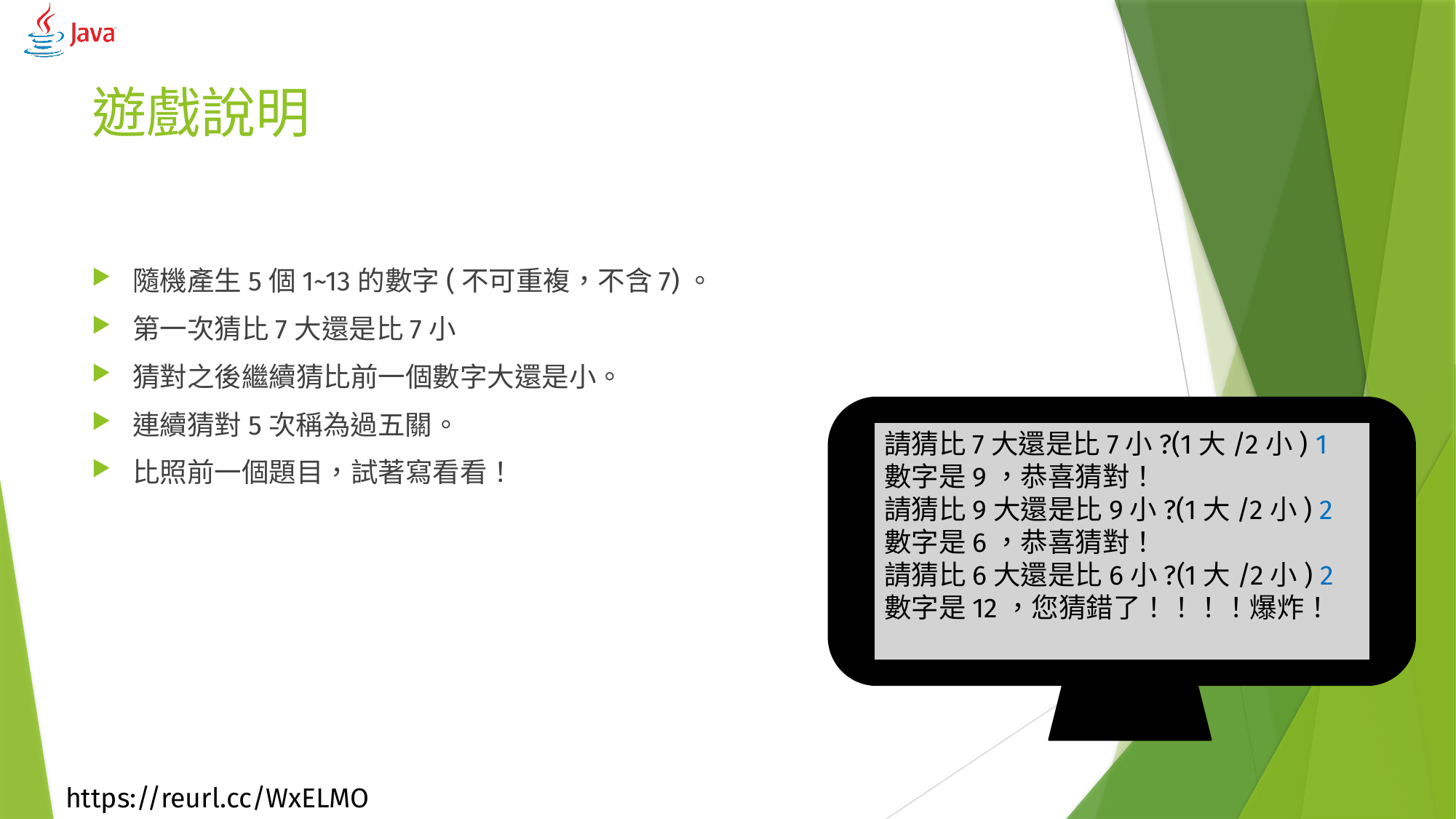

# 遊戲說明
隨機產生5個1~13的數字(不可重複，不含7)。
第一次猜比7大還是比7小
猜對之後繼續猜比前一個數字大還是小。
連續猜對5次稱為過五關。
比照前一個題目，試著寫看看！

請猜比7大還是比7小?(1大/2小) 1
數字是9，恭喜猜對！
請猜比9大還是比9小?(1大/2小) 2
數字是6，恭喜猜對！
請猜比6大還是比6小?(1大/2小) 2
數字是12，您猜錯了！！！！爆炸！